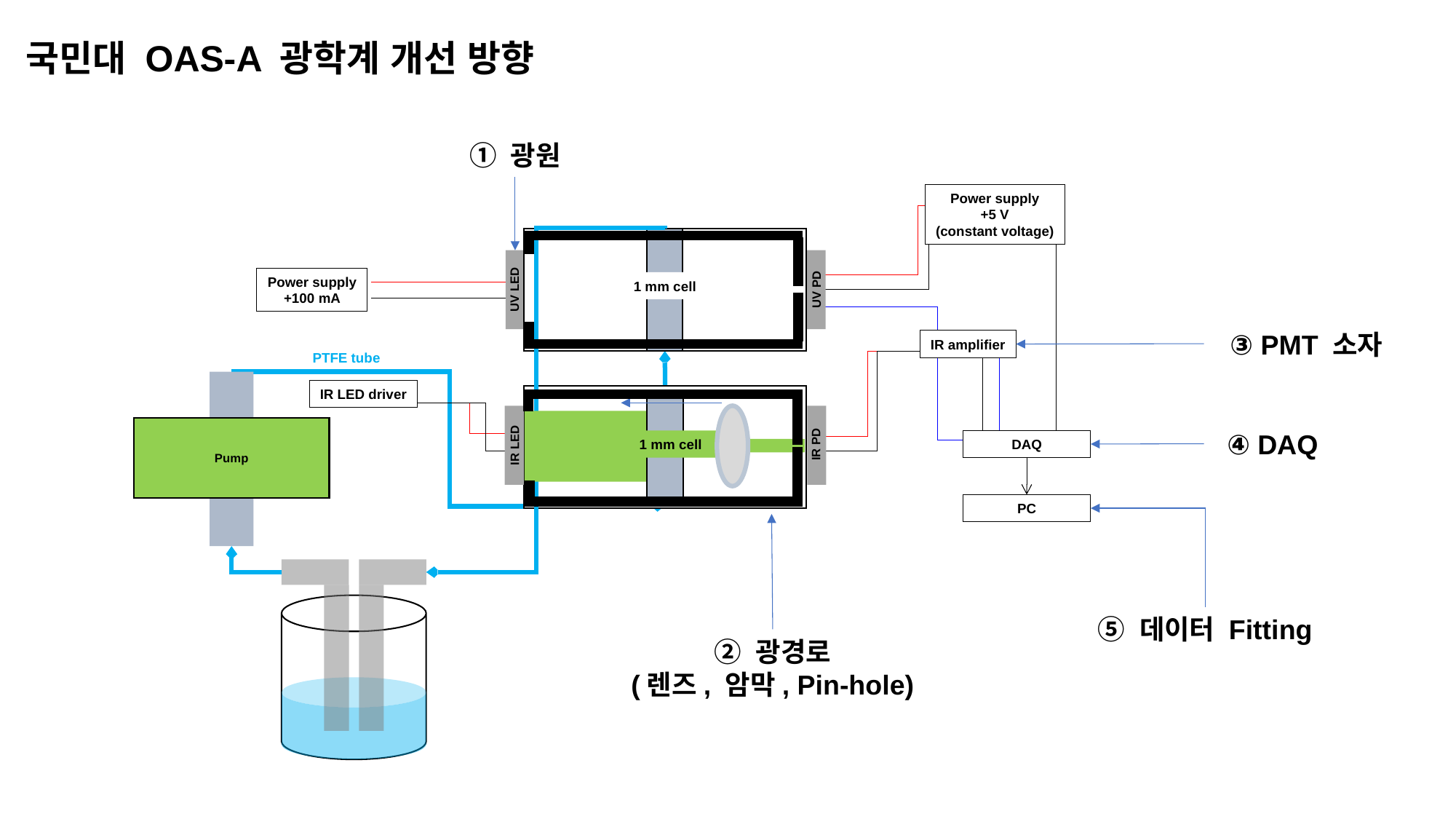

국민대 OAS-A 광학계 개선 방향

① 광원
Power supply
+5 V
(constant voltage)

Power supply
+100 mA
1 mm cell
UV LED
UV PD

③ PMT 소자

IR amplifier
PTFE tube

IR LED driver

Pump
④ DAQ
DAQ
1 mm cell
IR PD
IR LED

PC

⑤ 데이터 Fitting
② 광경로
(렌즈, 암막, Pin-hole)